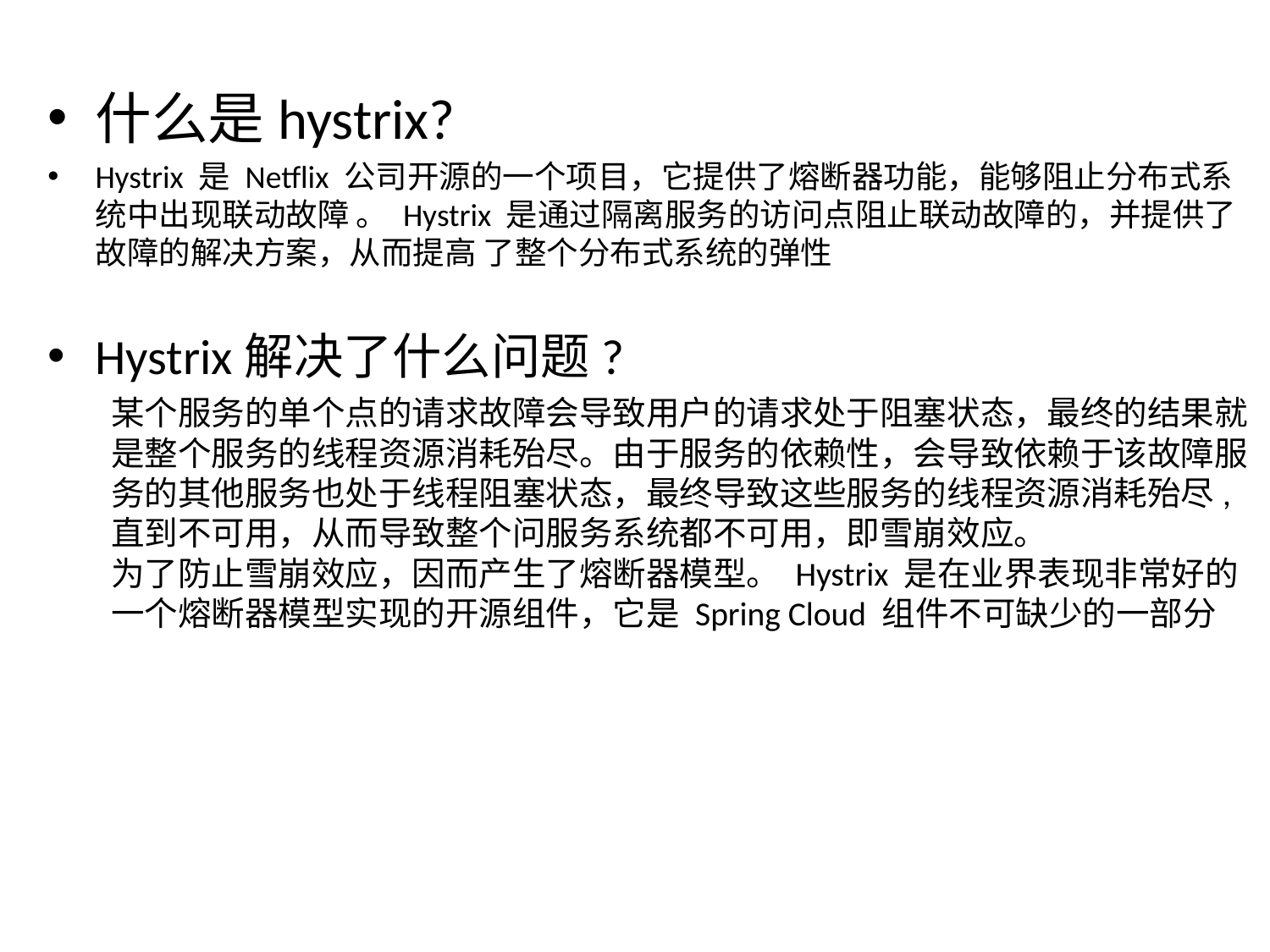

什么是hystrix?
Hystrix 是 Netflix 公司开源的一个项目，它提供了熔断器功能，能够阻止分布式系统中出现联动故障 。 Hystrix 是通过隔离服务的访问点阻止联动故障的，并提供了故障的解决方案，从而提高 了整个分布式系统的弹性

Hystrix解决了什么问题?
某个服务的单个点的请求故障会导致用户的请求处于阻塞状态，最终的结果就是整个服务的线程资源消耗殆尽。由于服务的依赖性，会导致依赖于该故障服务的其他服务也处于线程阻塞状态，最终导致这些服务的线程资源消耗殆尽,直到不可用，从而导致整个问服务系统都不可用，即雪崩效应。
为了防止雪崩效应，因而产生了熔断器模型。 Hystrix 是在业界表现非常好的一个熔断器模型实现的开源组件，它是 Spring Cloud 组件不可缺少的一部分